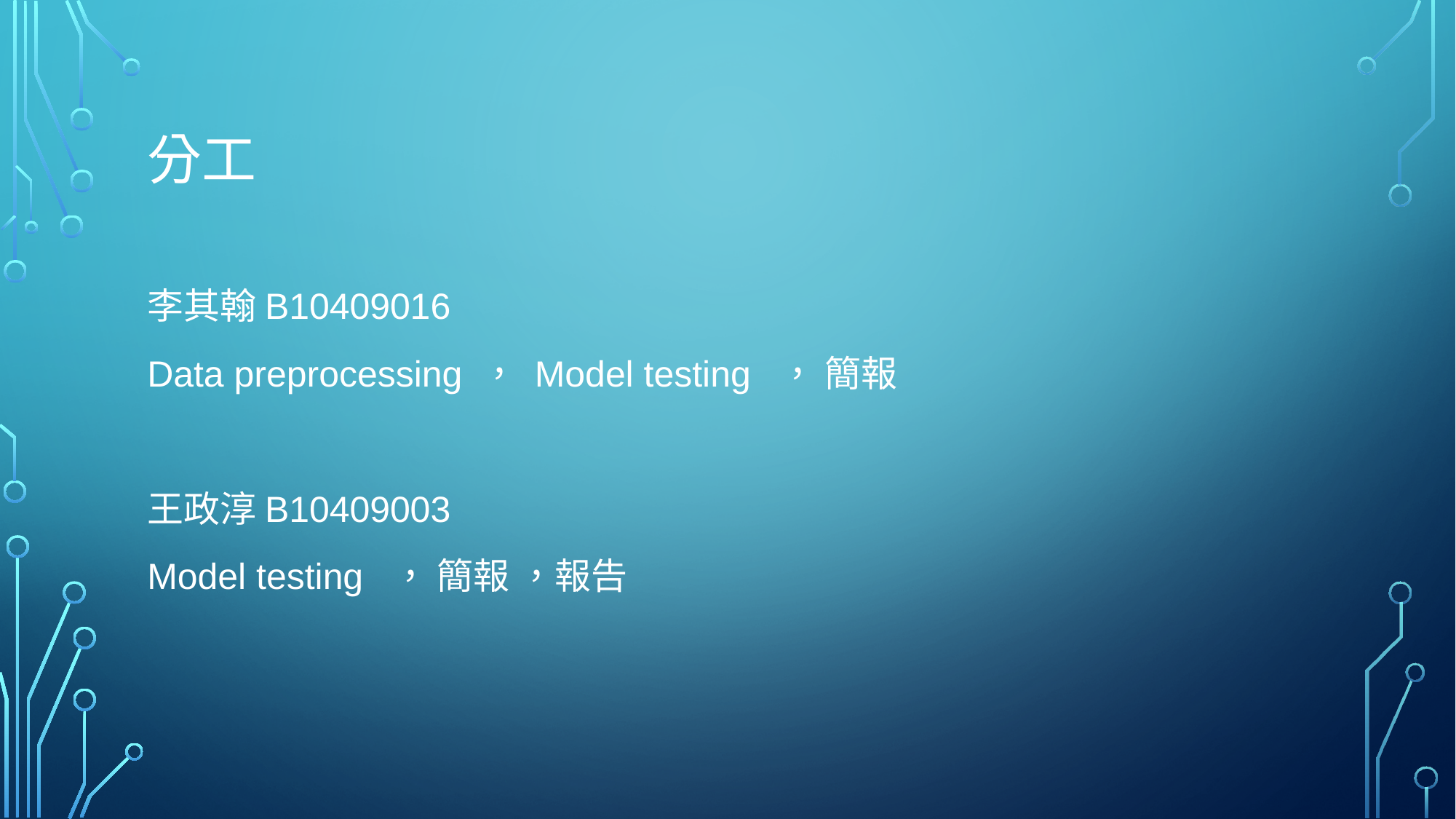

# 分工
李其翰B10409016
Data preprocessing ， Model testing  ， 簡報

王政淳B10409003
Model testing  ， 簡報 ，報告